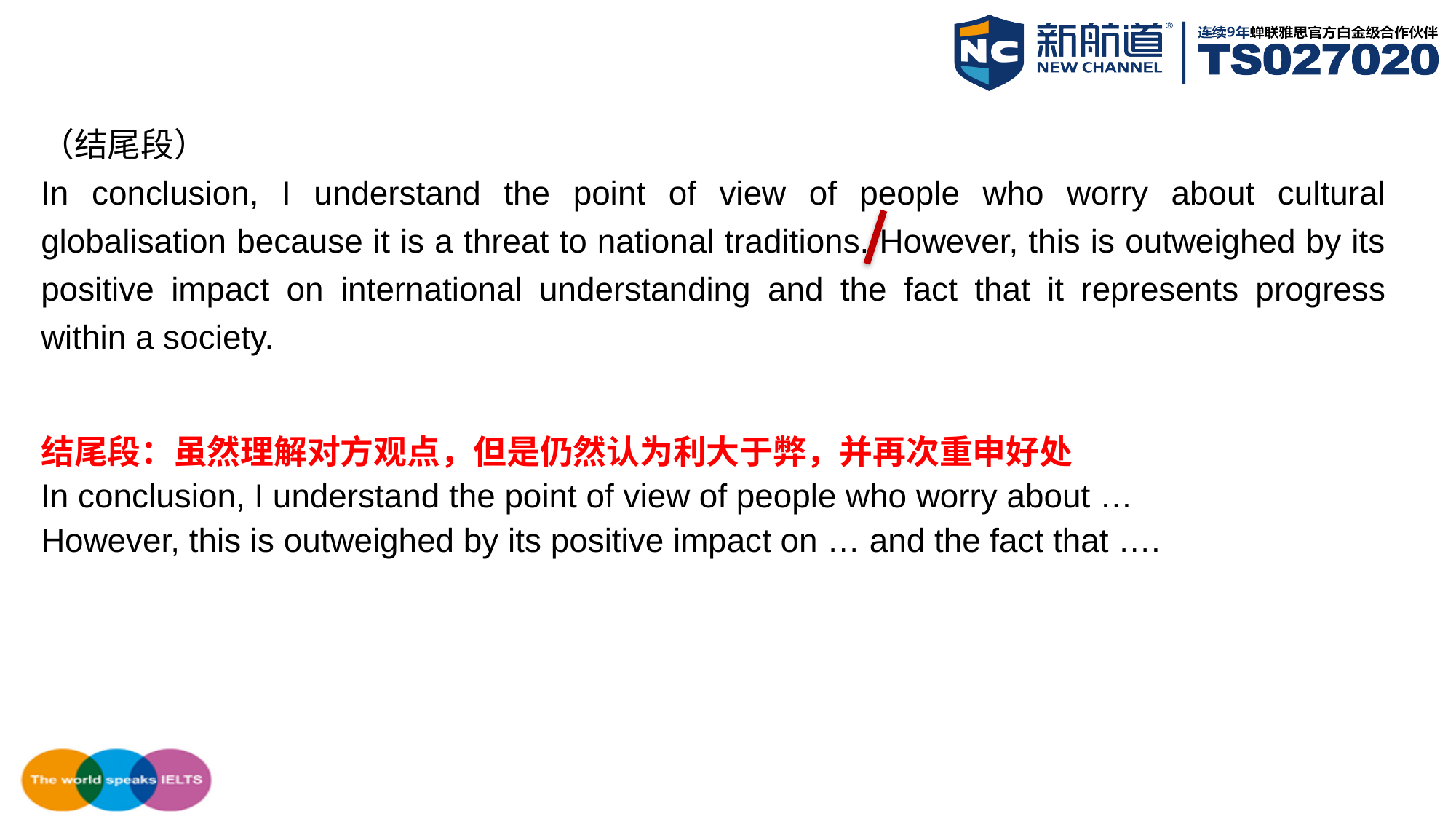

（结尾段）
In conclusion, I understand the point of view of people who worry about cultural globalisation because it is a threat to national traditions. However, this is outweighed by its positive impact on international understanding and the fact that it represents progress within a society.
结尾段：虽然理解对方观点，但是仍然认为利大于弊，并再次重申好处
In conclusion, I understand the point of view of people who worry about …
However, this is outweighed by its positive impact on … and the fact that ….